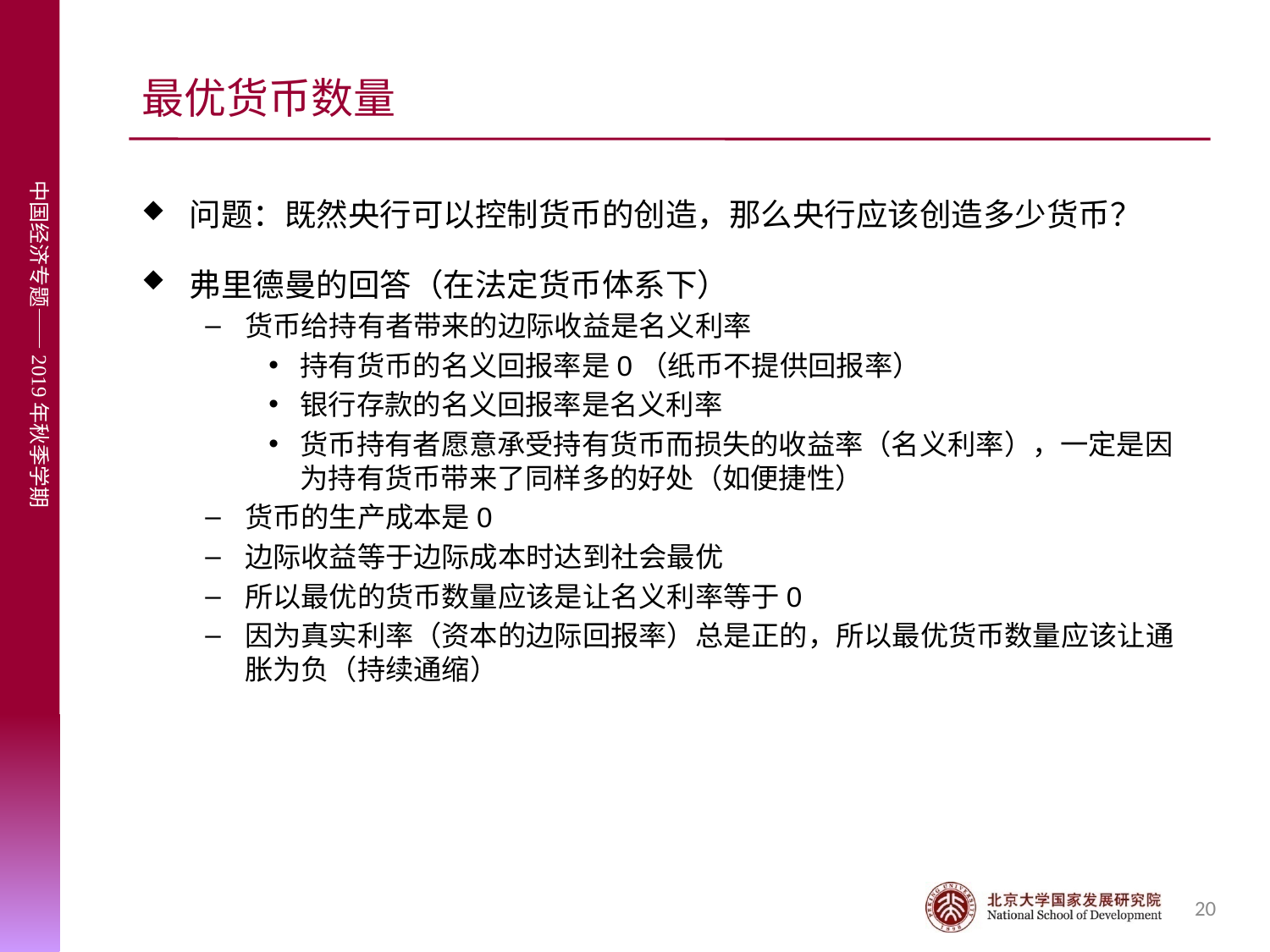

# 最优货币数量
问题：既然央行可以控制货币的创造，那么央行应该创造多少货币？
弗里德曼的回答（在法定货币体系下）
货币给持有者带来的边际收益是名义利率
持有货币的名义回报率是0（纸币不提供回报率）
银行存款的名义回报率是名义利率
货币持有者愿意承受持有货币而损失的收益率（名义利率），一定是因为持有货币带来了同样多的好处（如便捷性）
货币的生产成本是0
边际收益等于边际成本时达到社会最优
所以最优的货币数量应该是让名义利率等于0
因为真实利率（资本的边际回报率）总是正的，所以最优货币数量应该让通胀为负（持续通缩）

20